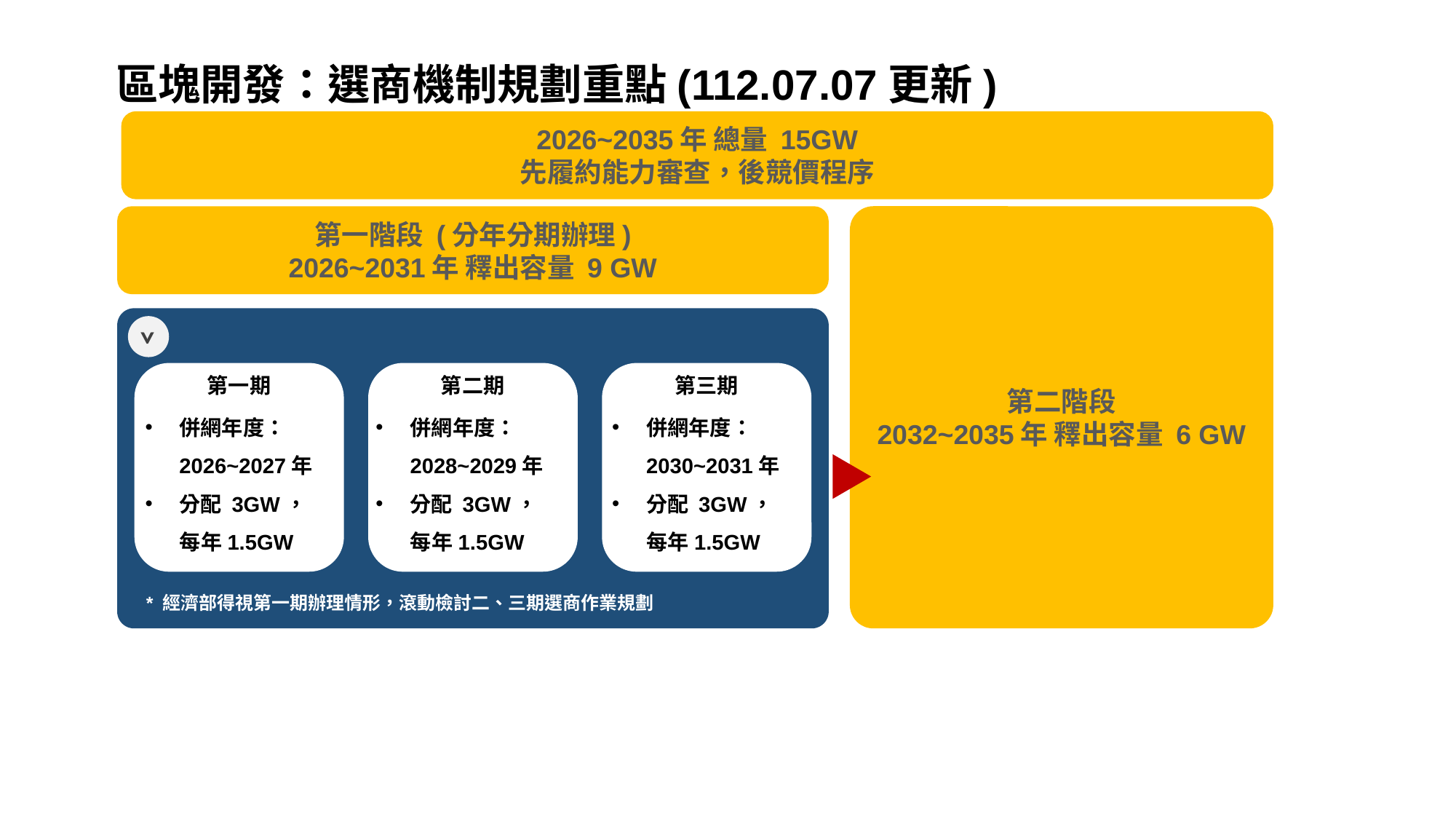

區塊開發：選商機制規劃重點(112.07.07更新)
2026~2035年 總量 15GW
先履約能力審查，後競價程序
第一階段 (分年分期辦理)
2026~2031年 釋出容量 9 GW
第二階段
2032~2035年 釋出容量 6 GW

>

第一期
第二期
第三期
併網年度：2026~2027年
分配 3GW，
      每年1.5GW
併網年度：2028~2029年
分配 3GW，
      每年1.5GW
併網年度：2030~2031年
分配 3GW，
      每年1.5GW

* 經濟部得視第一期辦理情形，滾動檢討二、三期選商作業規劃